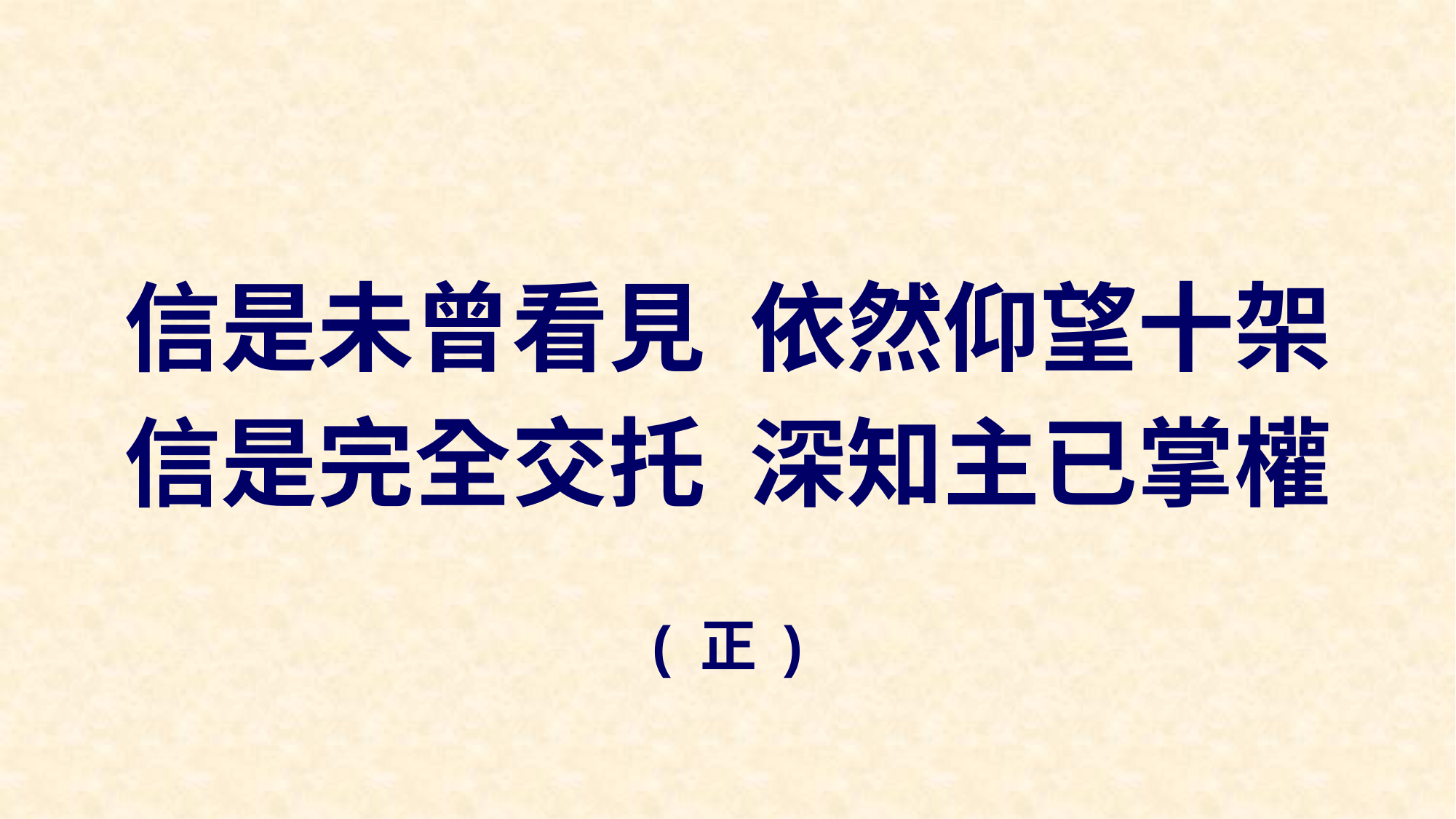

信是未曾看見  依然仰望十架
信是完全交托  深知主已掌權
( 正 )